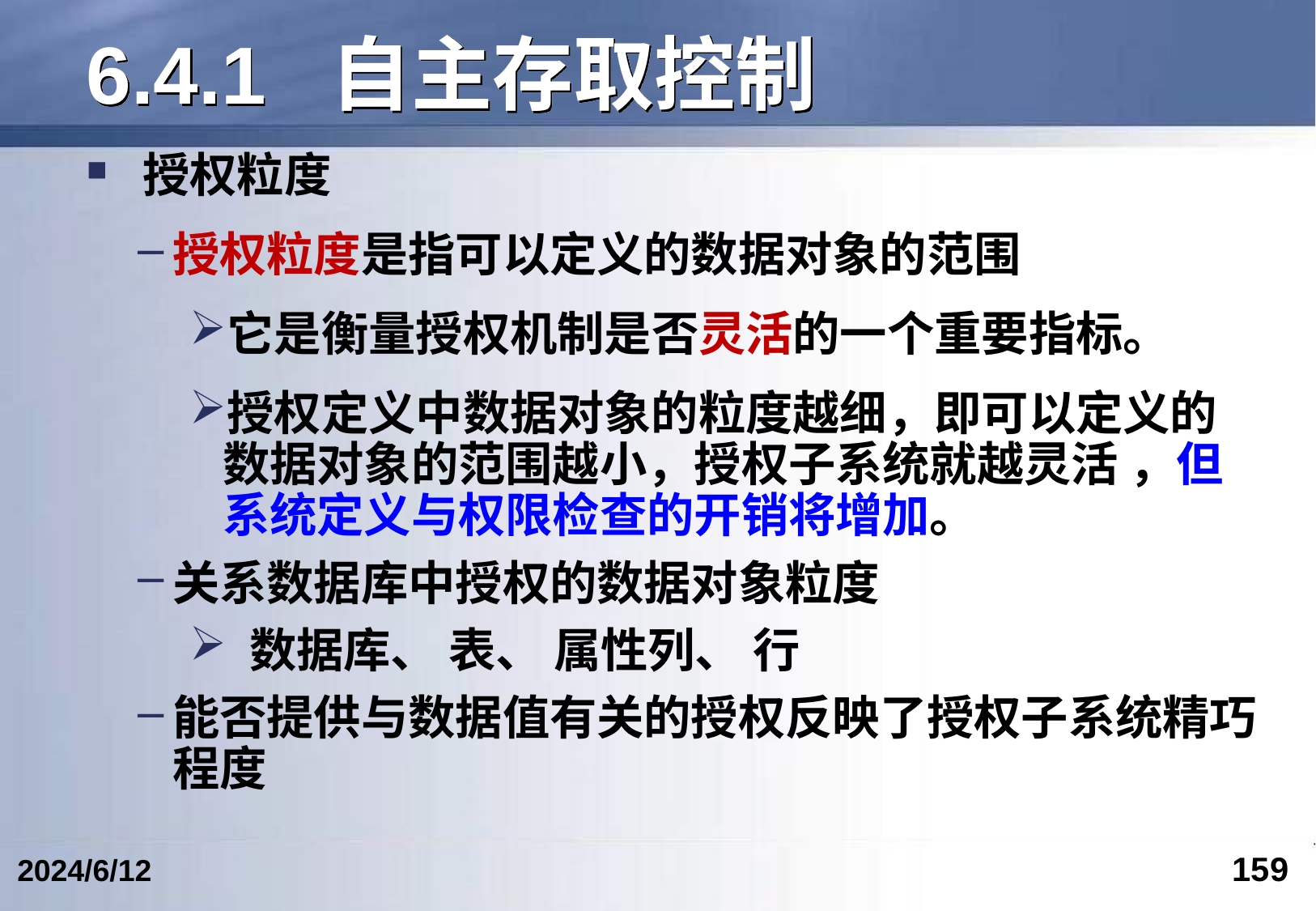

# 6.4.1  自主存取控制
 授权粒度
授权粒度是指可以定义的数据对象的范围
它是衡量授权机制是否灵活的一个重要指标。
授权定义中数据对象的粒度越细，即可以定义的数据对象的范围越小，授权子系统就越灵活 ，但系统定义与权限检查的开销将增加。
关系数据库中授权的数据对象粒度
 数据库、 表、 属性列、 行
能否提供与数据值有关的授权反映了授权子系统精巧程度
159
2024/6/12